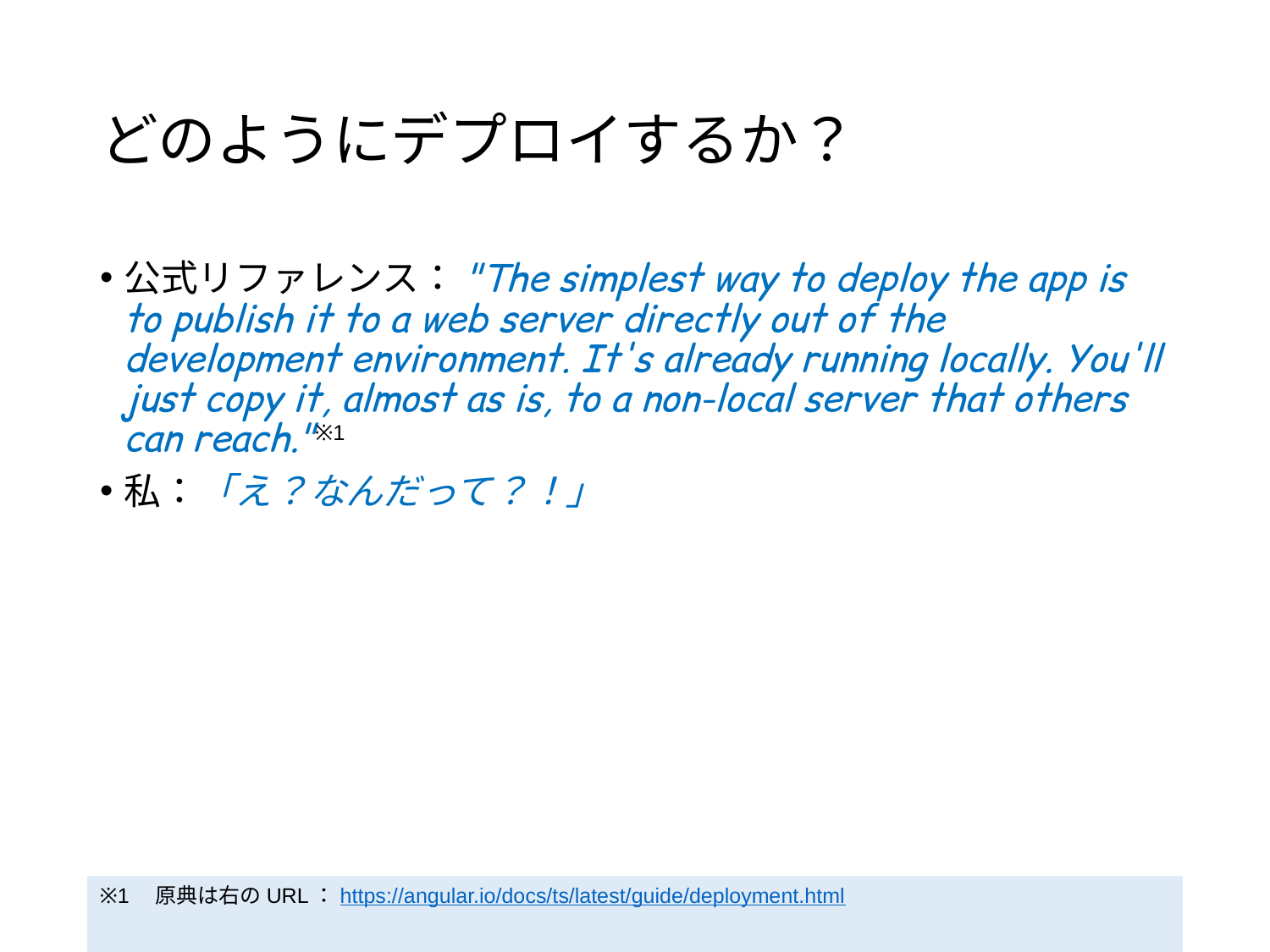

# どのようにデプロイするか？
公式リファレンス："The simplest way to deploy the app is to publish it to a web server directly out of the development environment. It's already running locally. You'll just copy it, almost as is, to a non-local server that others can reach."※1
私：「え？なんだって？！」
※1　原典は右のURL：https://angular.io/docs/ts/latest/guide/deployment.html